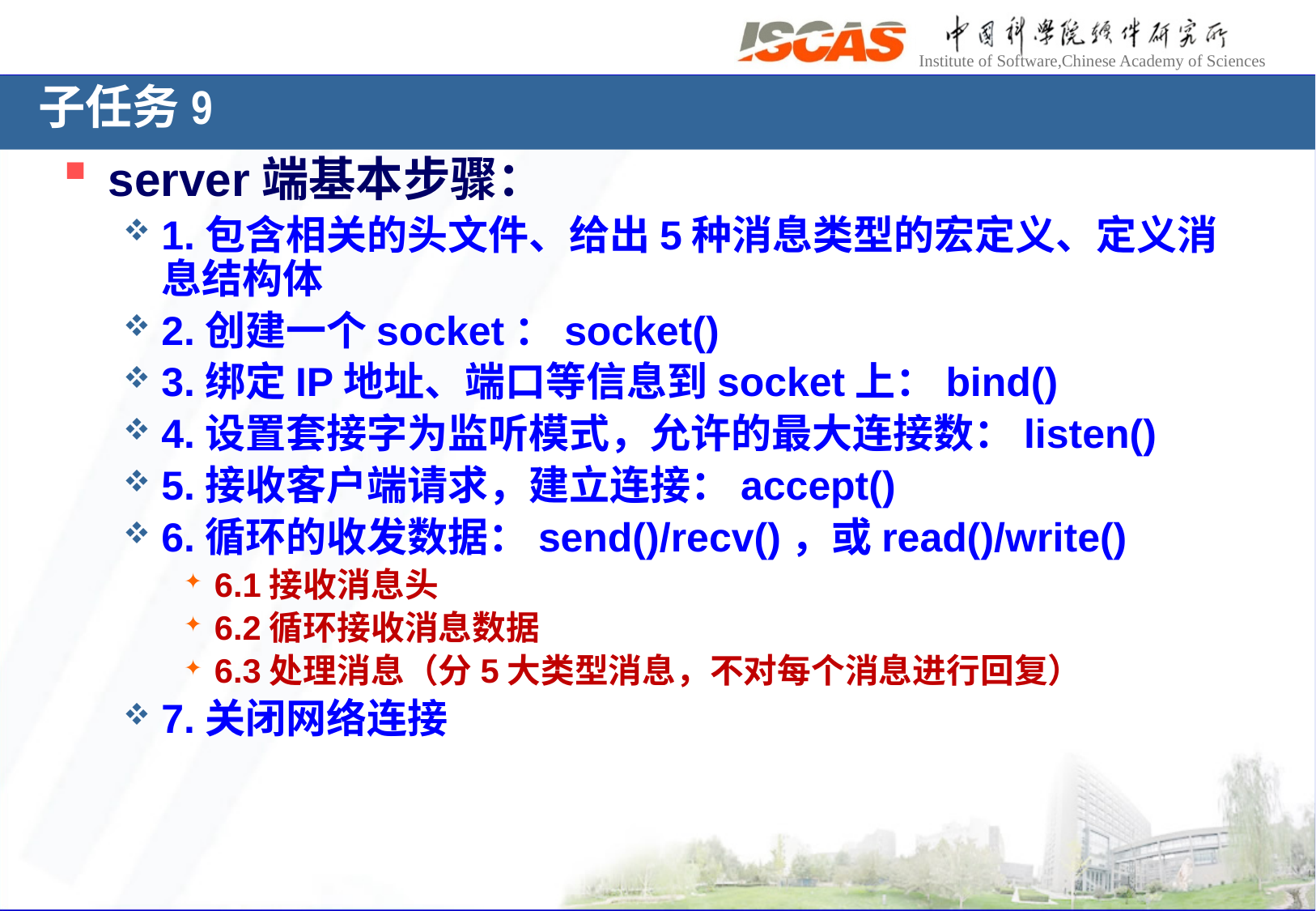

子任务9
server端基本步骤：
1.包含相关的头文件、给出5种消息类型的宏定义、定义消息结构体
2.创建一个socket：socket()
3.绑定IP地址、端口等信息到socket上：bind()
4.设置套接字为监听模式，允许的最大连接数：listen()
5.接收客户端请求，建立连接：accept()
6.循环的收发数据：send()/recv()，或read()/write()
6.1接收消息头
6.2循环接收消息数据
6.3处理消息（分5大类型消息，不对每个消息进行回复）
7.关闭网络连接